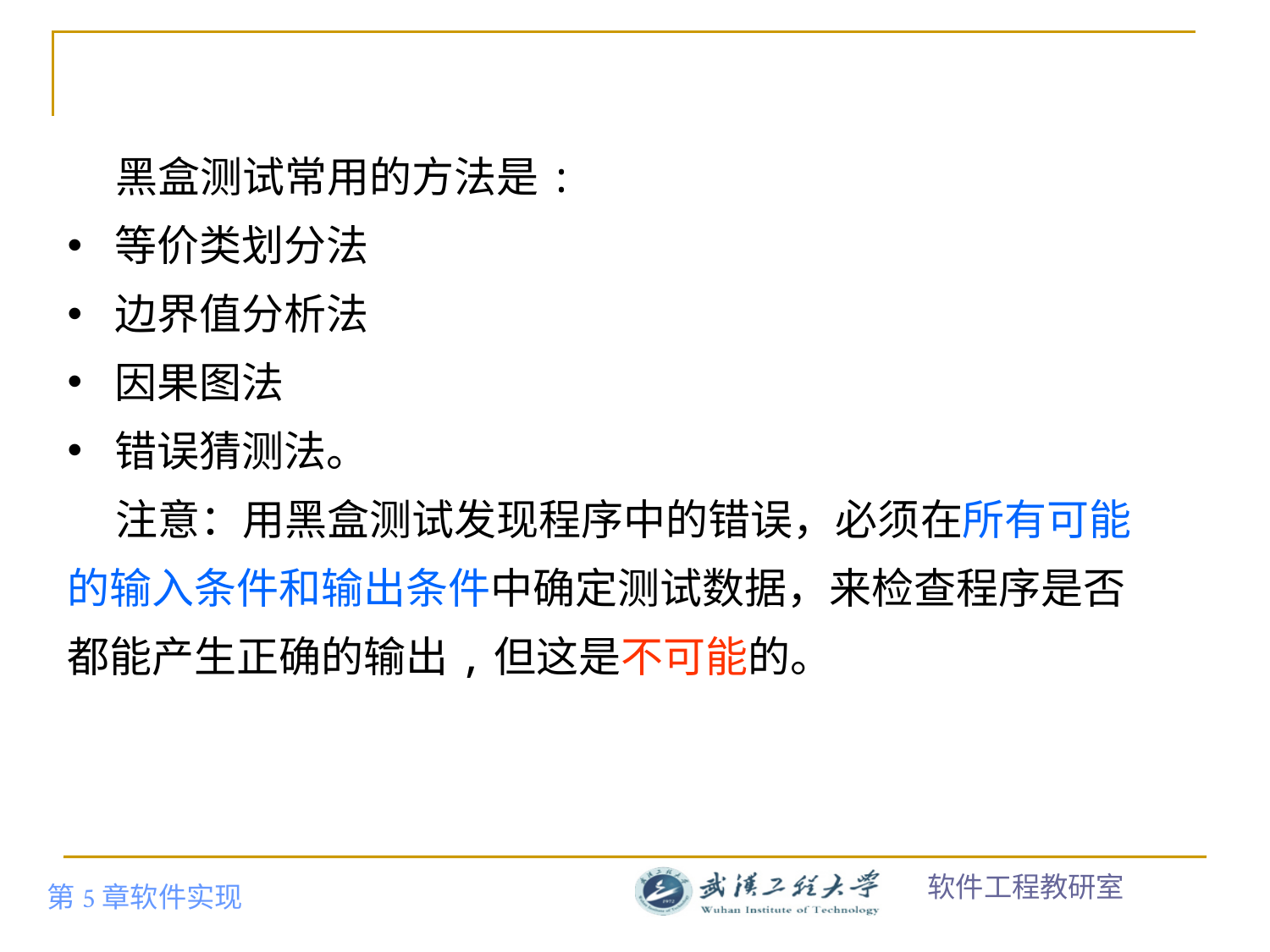

#
    黑盒测试常用的方法是:
等价类划分法
边界值分析法
因果图法
错误猜测法。
    注意：用黑盒测试发现程序中的错误，必须在所有可能的输入条件和输出条件中确定测试数据，来检查程序是否都能产生正确的输出,但这是不可能的。